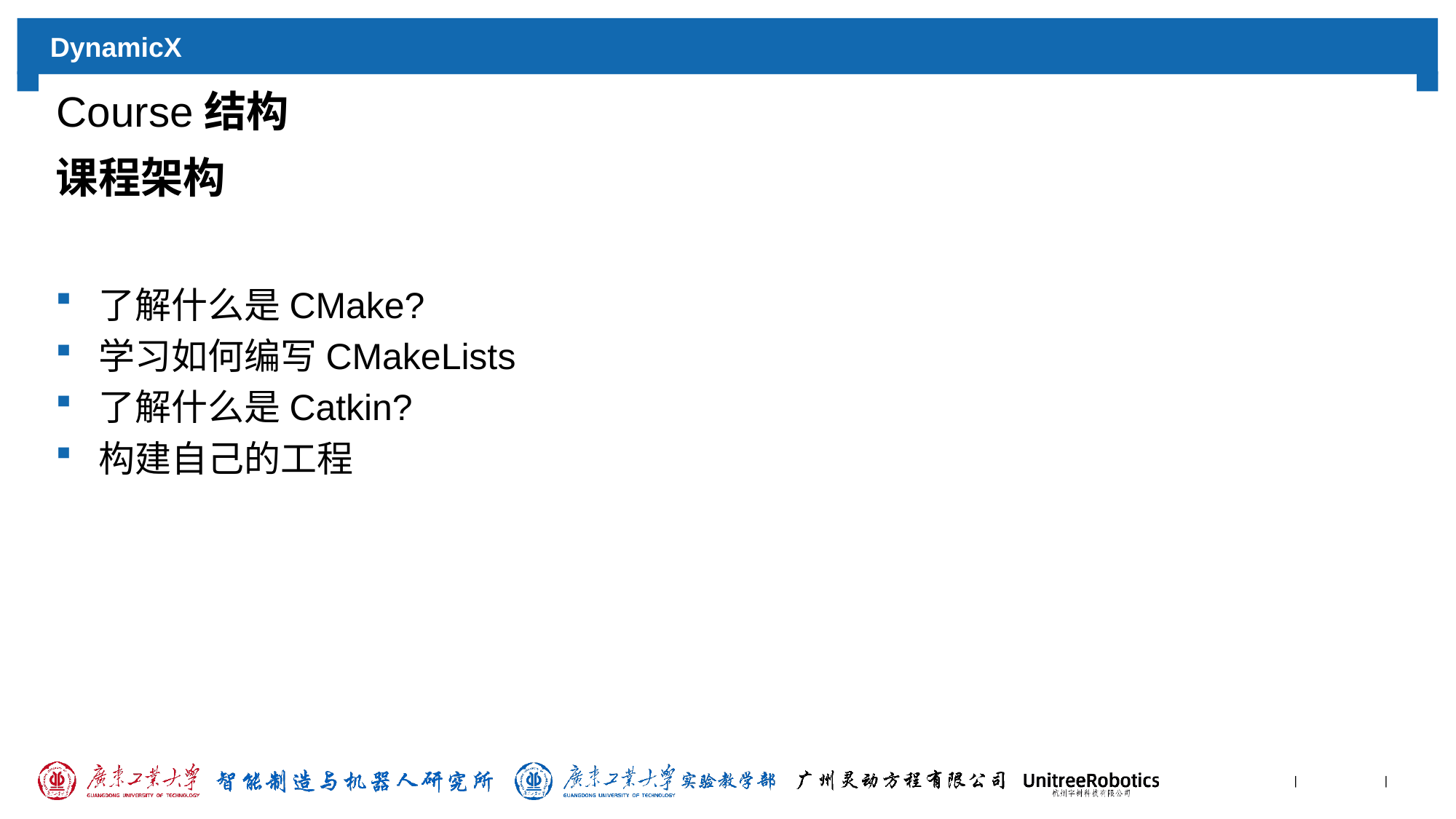

Course结构
# 课程架构
了解什么是CMake?
学习如何编写CMakeLists
了解什么是Catkin?
构建自己的工程

2